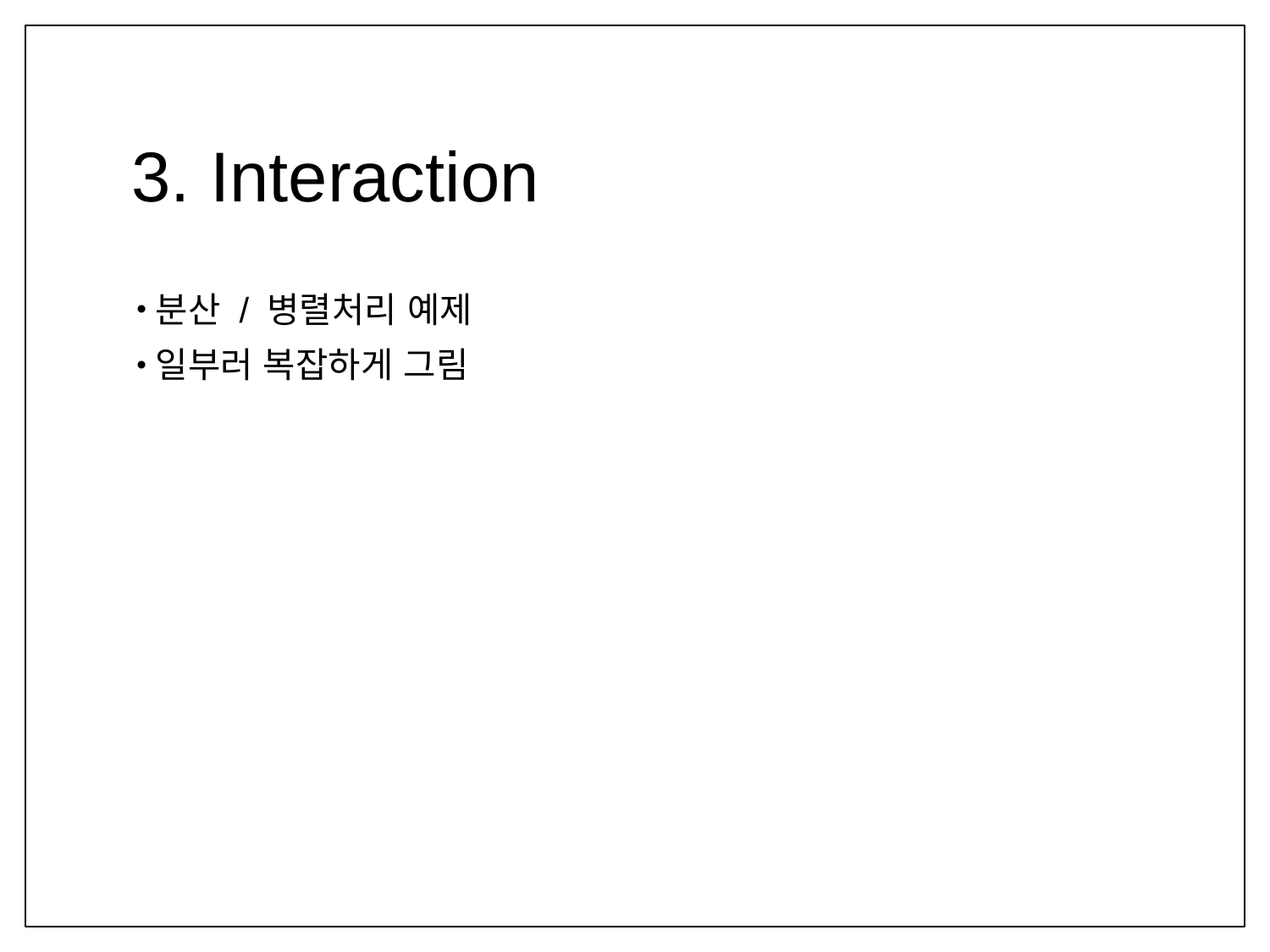

# 3. Interaction
분산 / 병렬처리 예제
일부러 복잡하게 그림